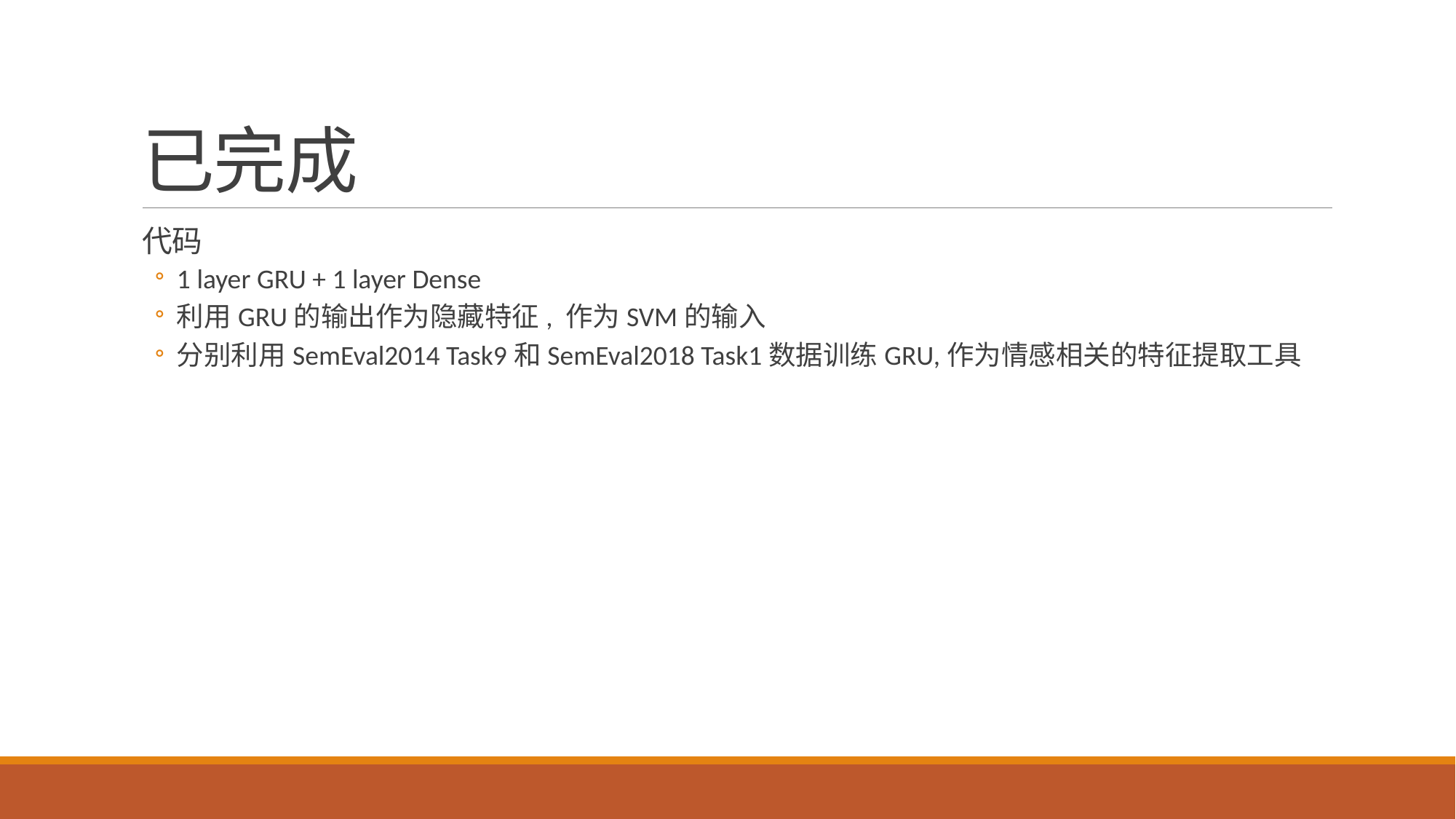

# 已完成
代码
1 layer GRU + 1 layer Dense
利用GRU的输出作为隐藏特征, 作为SVM的输入
分别利用SemEval2014 Task9和SemEval2018 Task1数据训练GRU,作为情感相关的特征提取工具